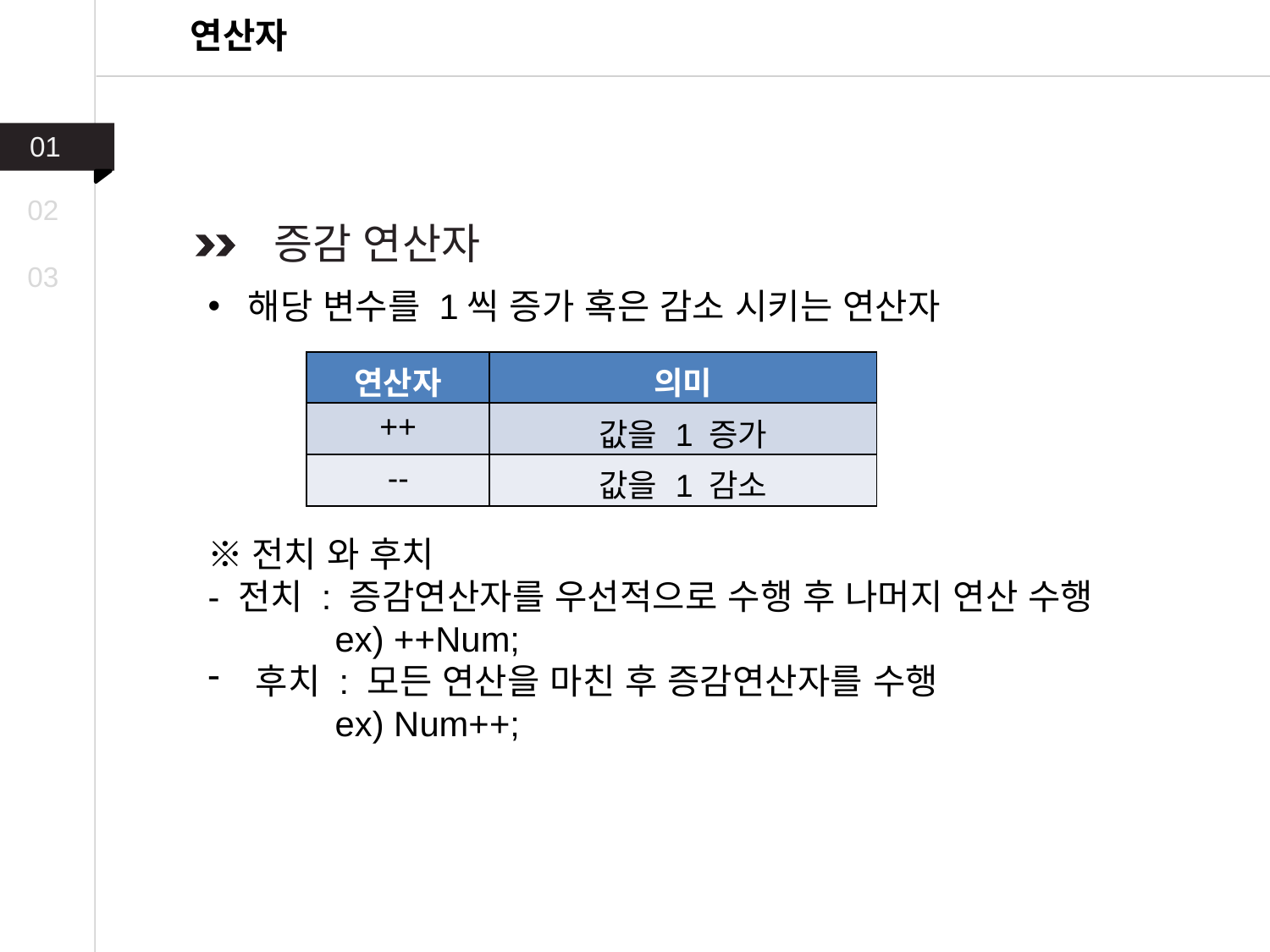

연산자
01

02
증감 연산자

03
해당 변수를 1씩 증가 혹은 감소 시키는 연산자
| 연산자 | 의미 |
| --- | --- |
| ++ | 값을 1 증가 |
| -- | 값을 1 감소 |
※전치 와 후치
- 전치 : 증감연산자를 우선적으로 수행 후 나머지 연산 수행
	ex) ++Num;
후치 : 모든 연산을 마친 후 증감연산자를 수행
	ex) Num++;